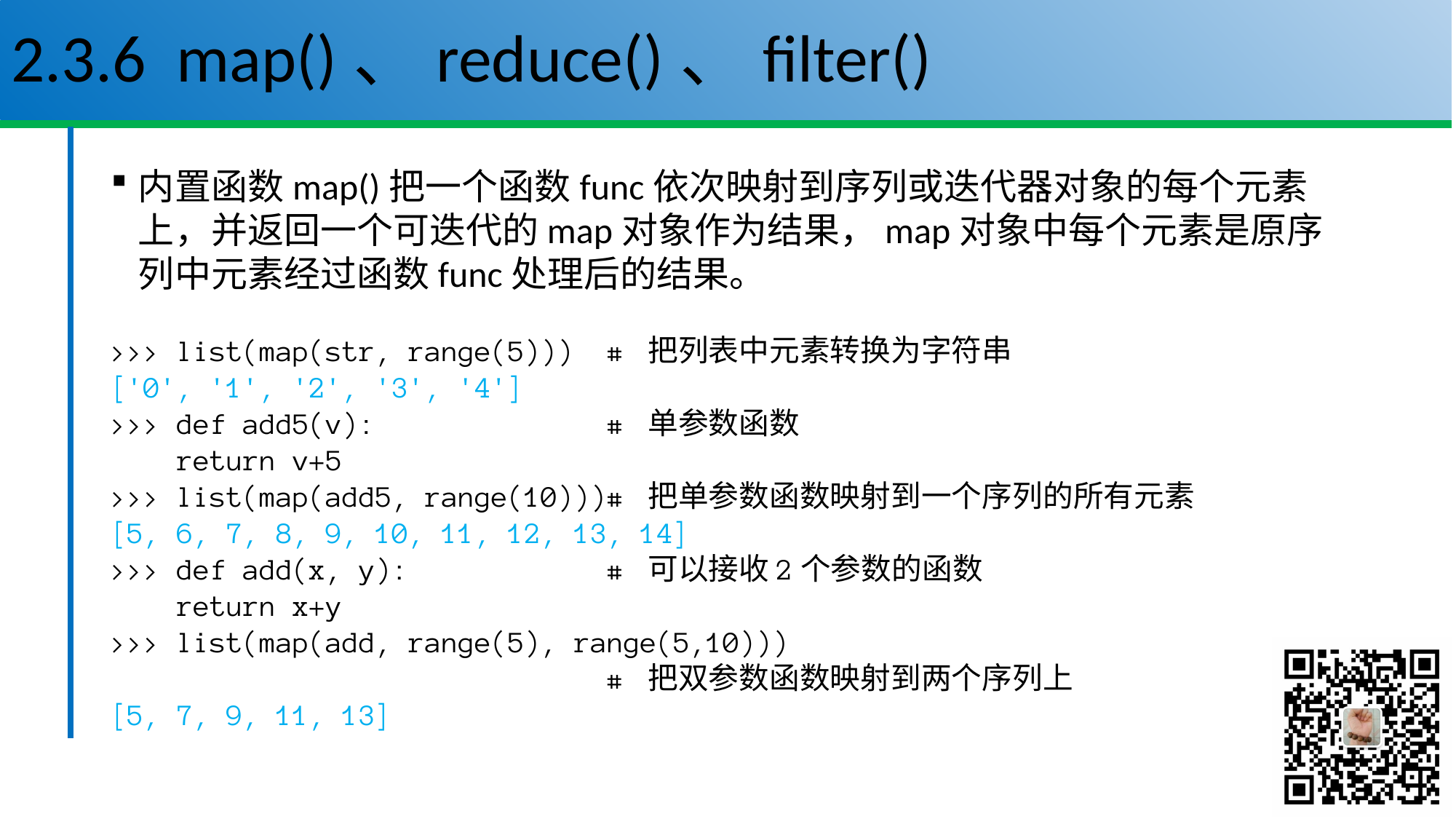

# 2.3.6  map()、reduce()、filter()
内置函数map()把一个函数func依次映射到序列或迭代器对象的每个元素上，并返回一个可迭代的map对象作为结果，map对象中每个元素是原序列中元素经过函数func处理后的结果。

>>> list(map(str, range(5)))  # 把列表中元素转换为字符串
['0', '1', '2', '3', '4']
>>> def add5(v):              # 单参数函数
    return v+5
>>> list(map(add5, range(10)))# 把单参数函数映射到一个序列的所有元素
[5, 6, 7, 8, 9, 10, 11, 12, 13, 14]
>>> def add(x, y):            # 可以接收2个参数的函数
    return x+y
>>> list(map(add, range(5), range(5,10)))
                              # 把双参数函数映射到两个序列上
[5, 7, 9, 11, 13]
62